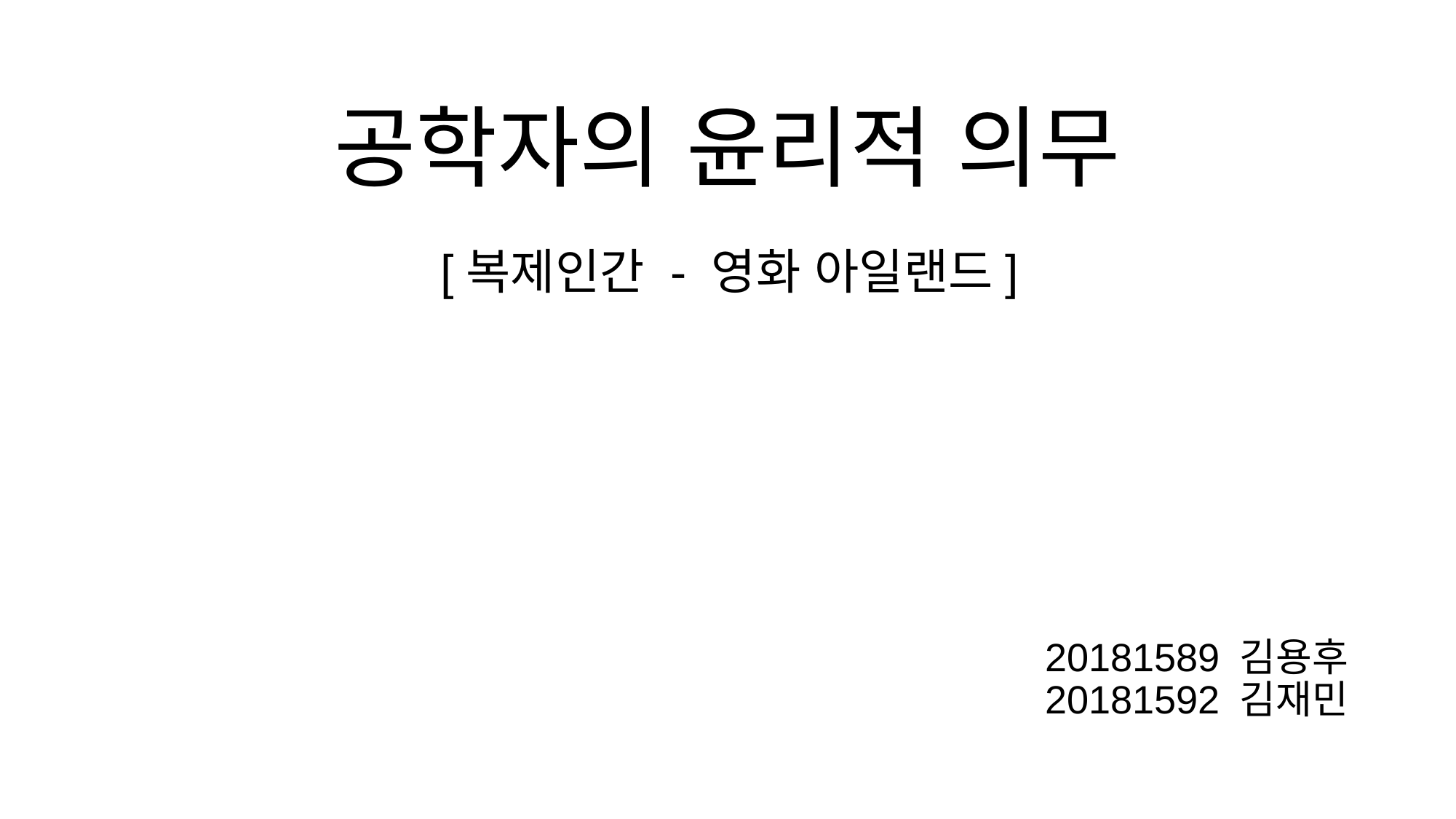

# 공학자의 윤리적 의무
[복제인간 - 영화 아일랜드]
20181589 김용후
20181592 김재민